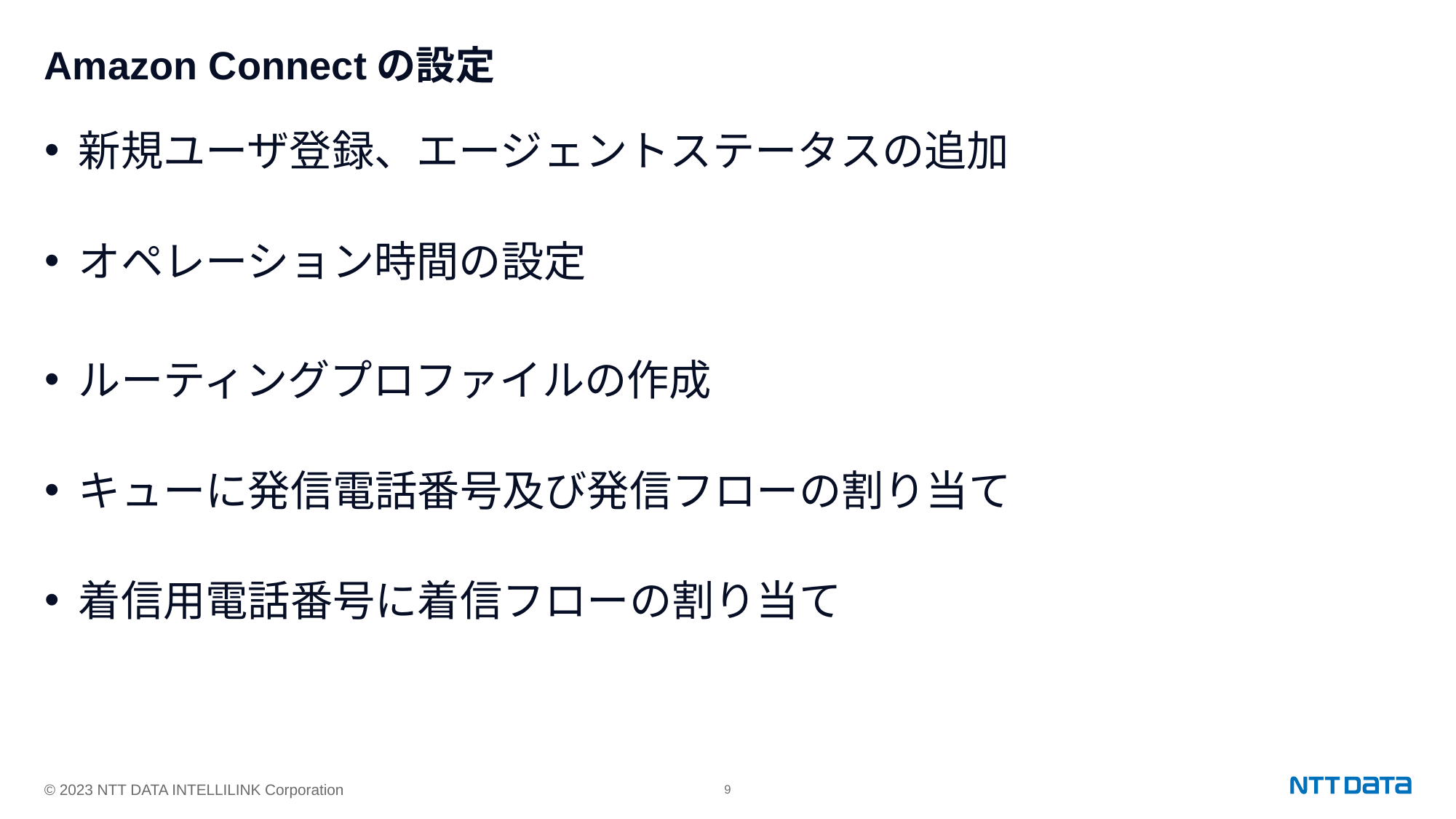

# Amazon Connectの設定
新規ユーザ登録、エージェントステータスの追加
オペレーション時間の設定

ルーティングプロファイルの作成
キューに発信電話番号及び発信フローの割り当て
着信用電話番号に着信フローの割り当て